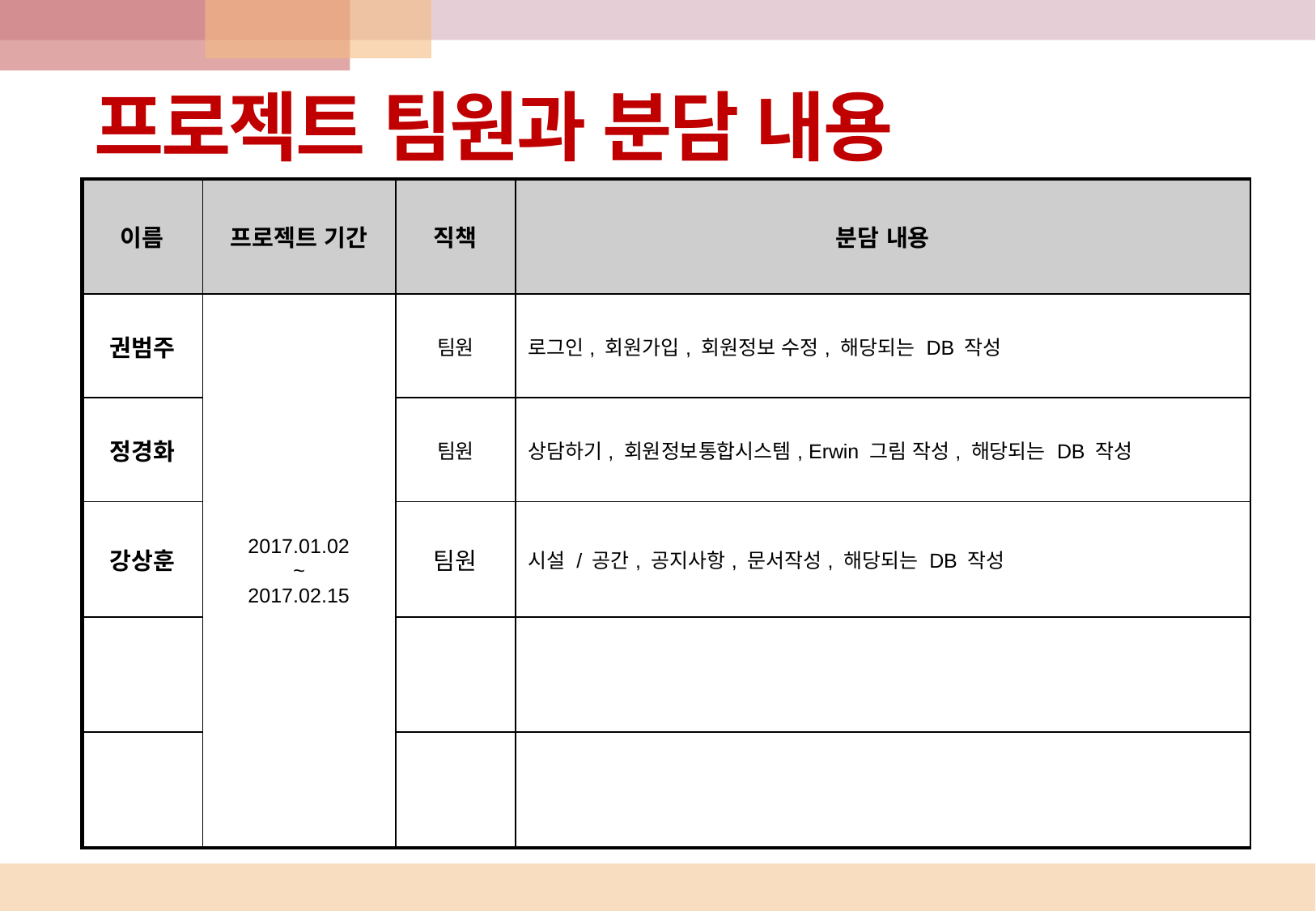

프로젝트 팀원과 분담 내용
문서이력
| 이름 | 프로젝트 기간 | 직책 | 분담 내용 |
| --- | --- | --- | --- |
| 권범주 | 2017.01.02 ~ 2017.02.15 | 팀원 | 로그인, 회원가입, 회원정보 수정, 해당되는 DB 작성 |
| 정경화 |  | 팀원 | 상담하기, 회원정보통합시스템, Erwin 그림 작성, 해당되는 DB 작성 |
| 강상훈 |  | 팀원 | 시설 / 공간, 공지사항, 문서작성, 해당되는 DB 작성 |
|  |  |  |  |
|  |  |  |  |